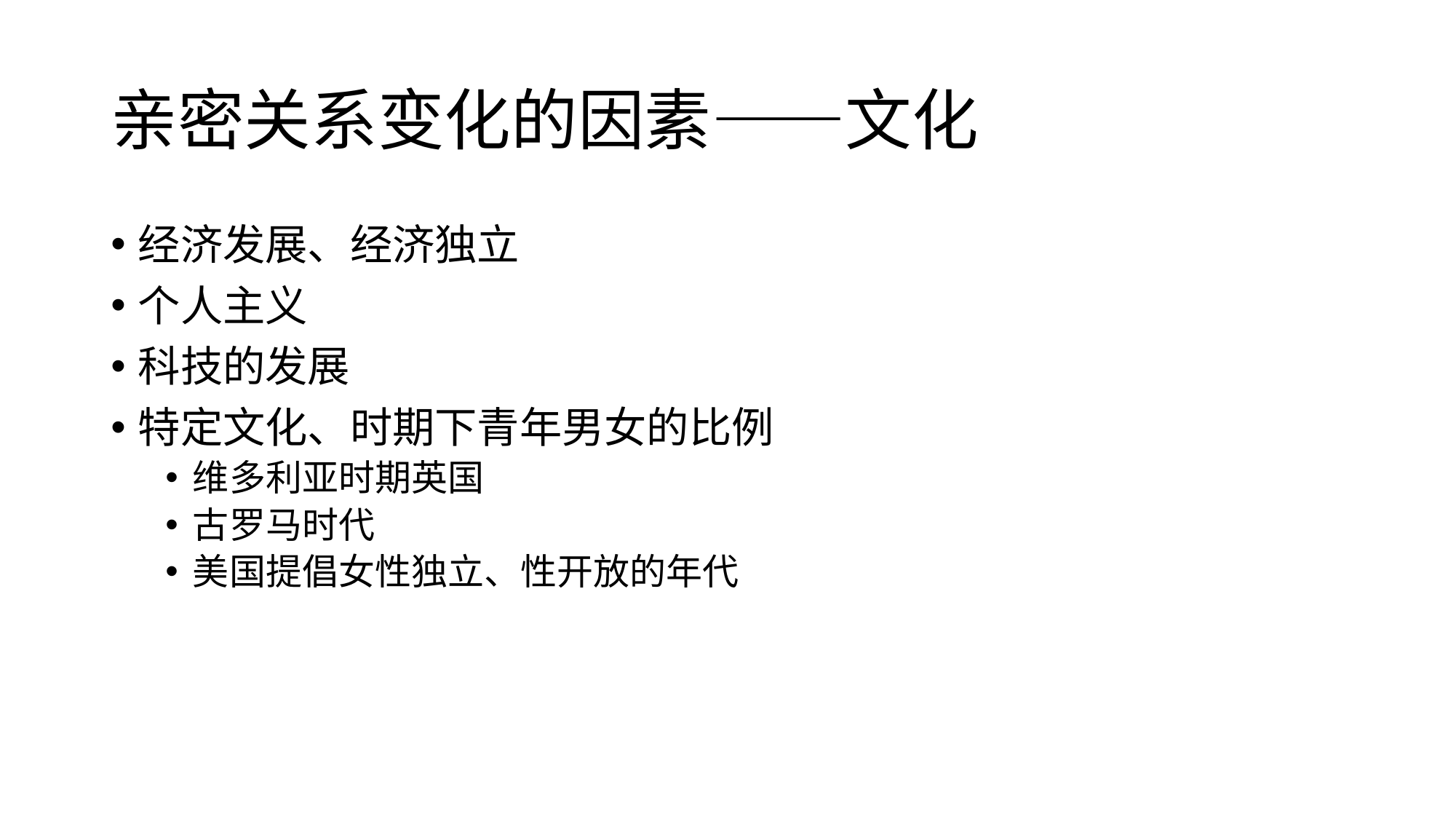

# 亲密关系变化的因素——文化
经济发展、经济独立
个人主义
科技的发展
特定文化、时期下青年男女的比例
维多利亚时期英国
古罗马时代
美国提倡女性独立、性开放的年代